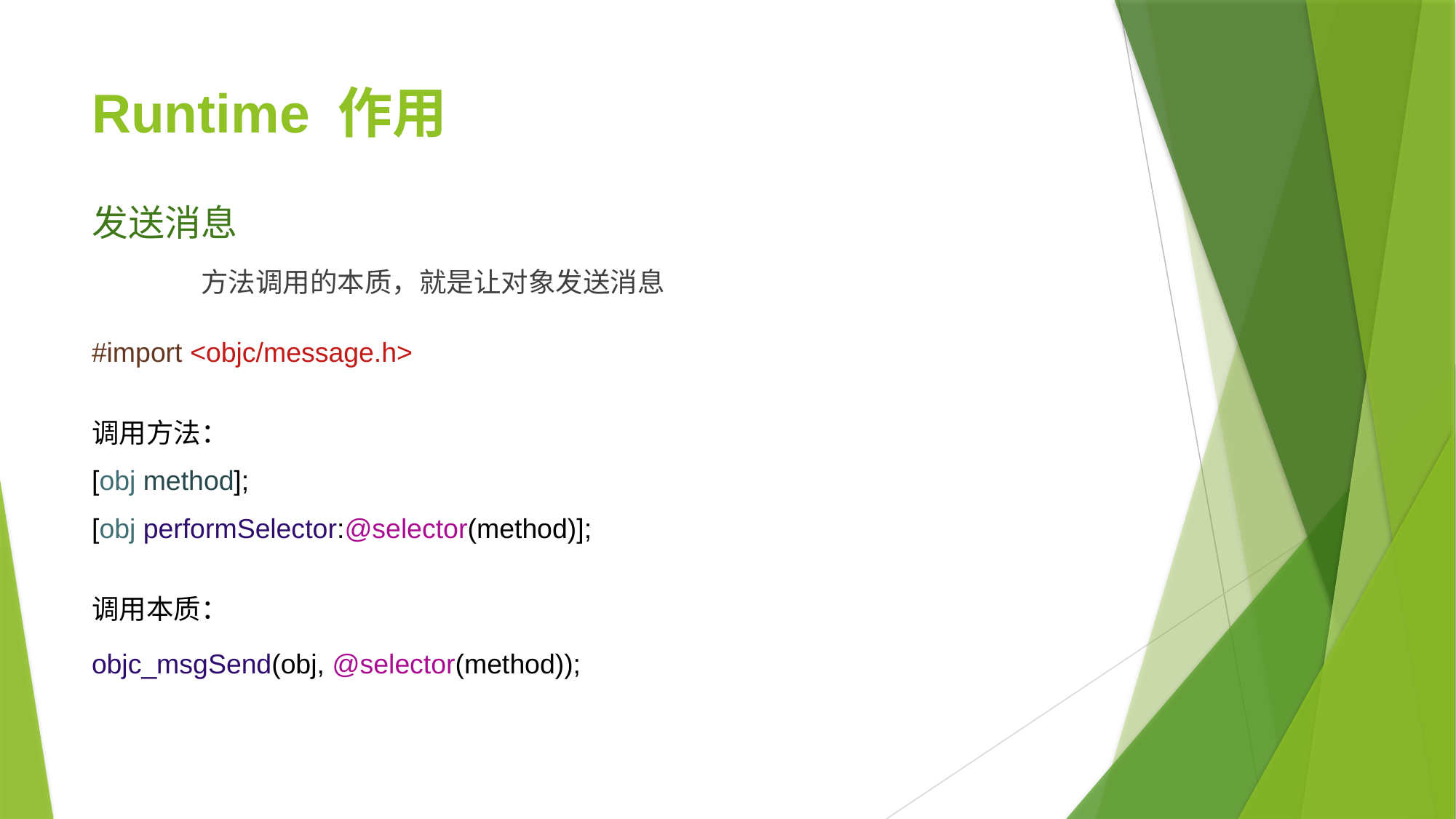

# Runtime 作用
发送消息
	方法调用的本质，就是让对象发送消息
#import <objc/message.h>
调用方法：
[obj method];
[obj performSelector:@selector(method)];
调用本质：
objc_msgSend(obj, @selector(method));